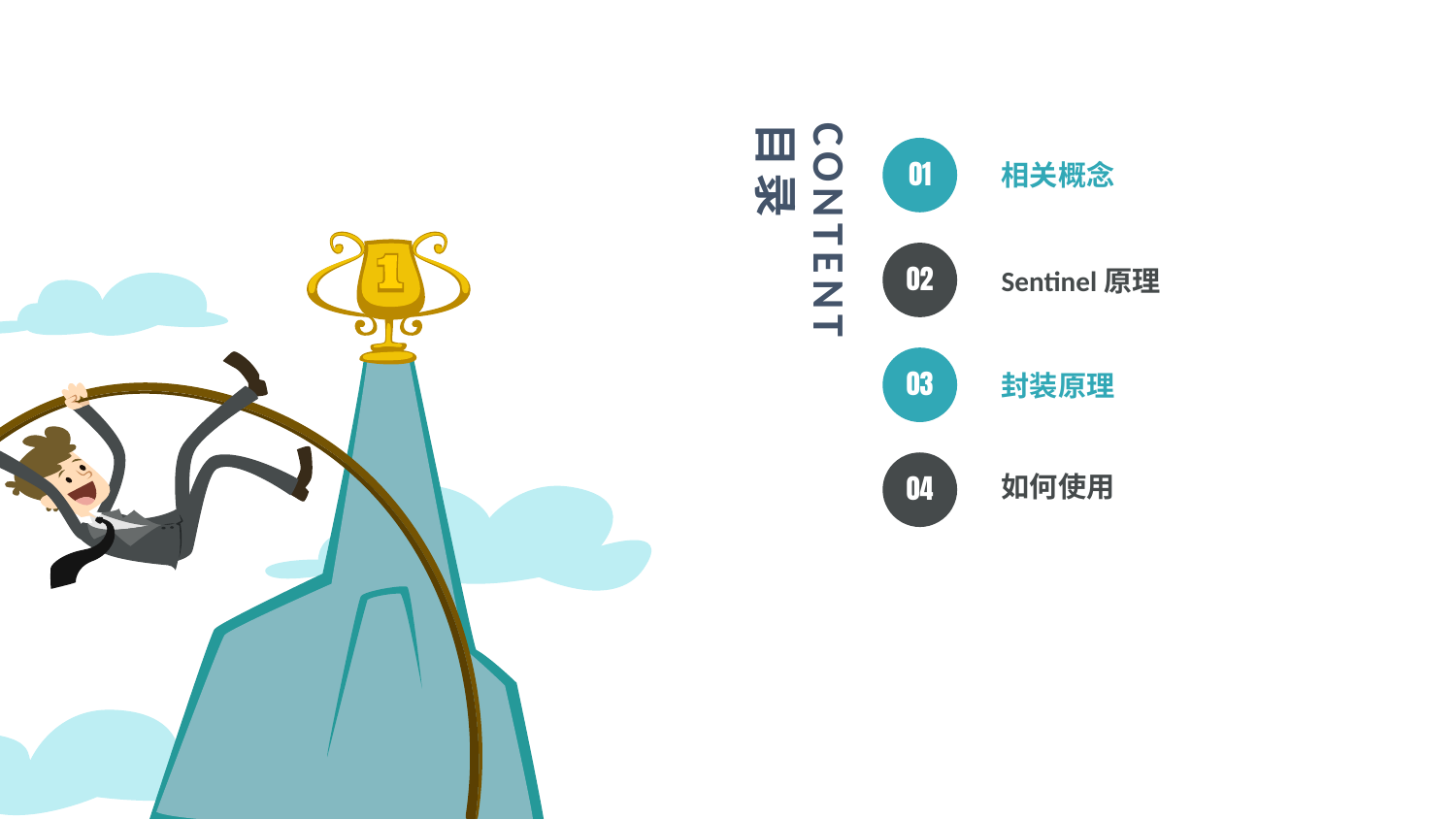

CONTENT
目录
01
相关概念

02
Sentinel原理
03
封装原理
04
如何使用